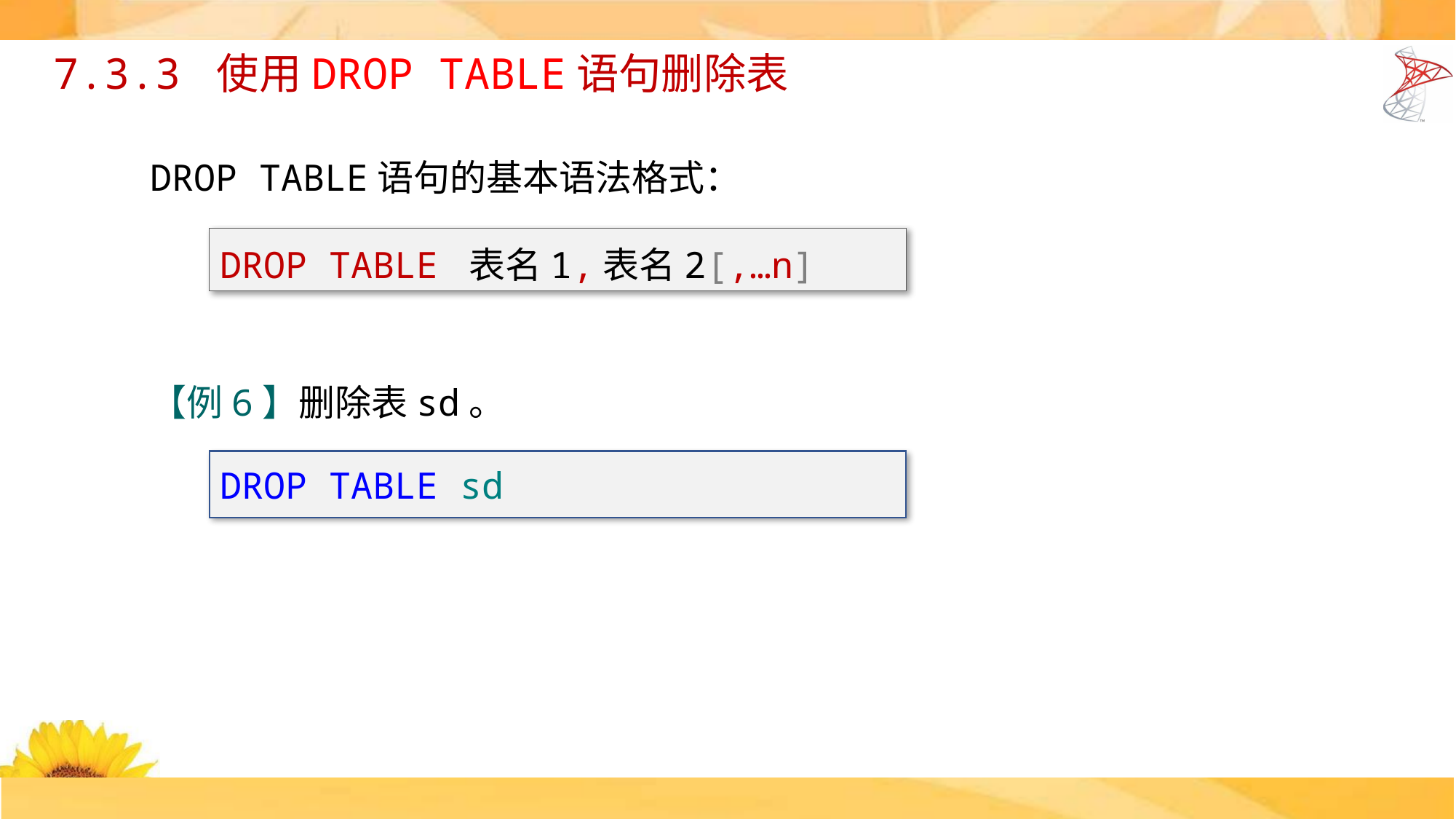

# 7.3.3 使用DROP TABLE语句删除表
DROP TABLE语句的基本语法格式：

DROP TABLE 表名1,表名2[,…n]
【例6】删除表sd。
DROP TABLE sd